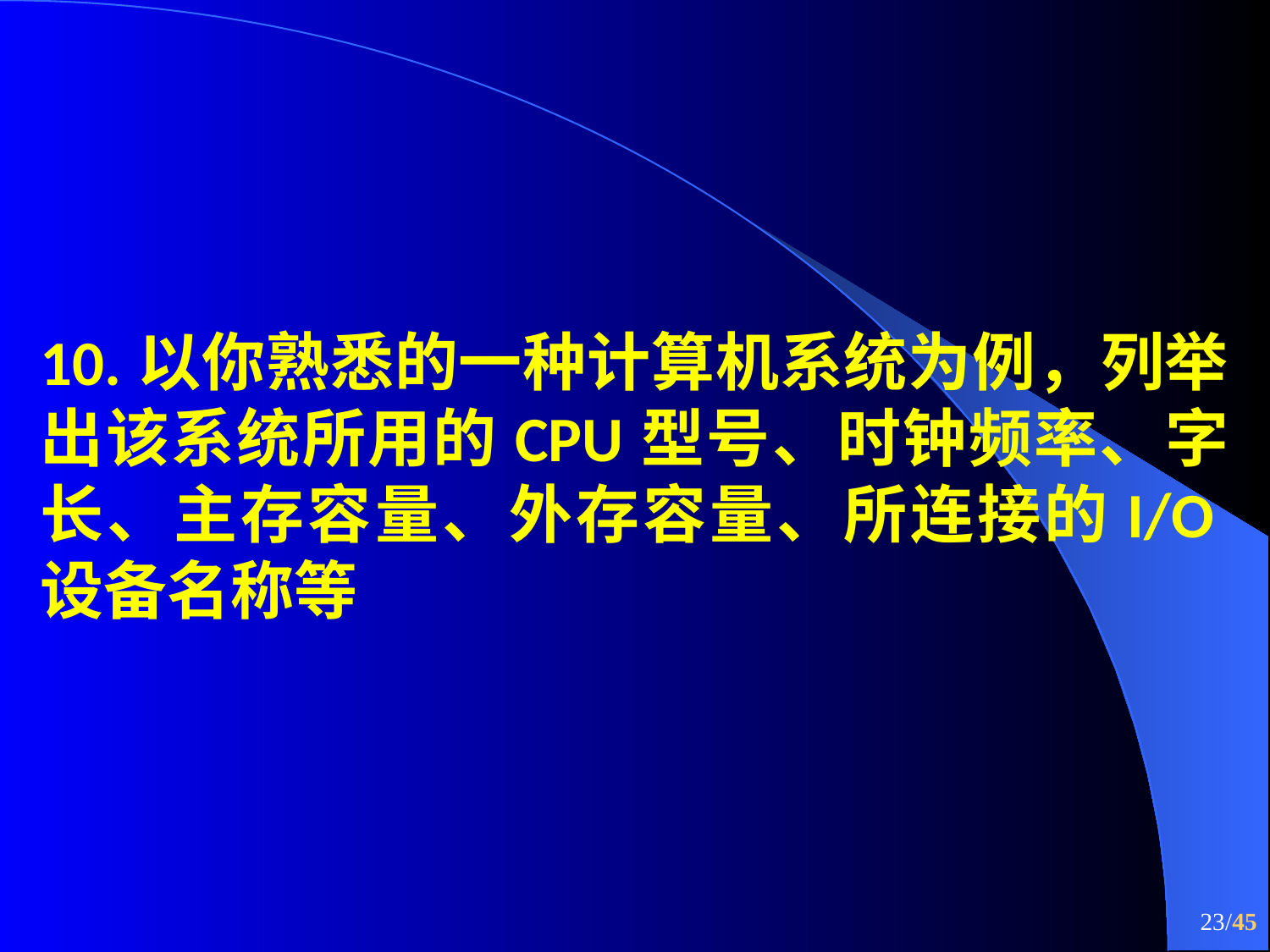

10.以你熟悉的一种计算机系统为例，列举出该系统所用的CPU型号、时钟频率、字长、主存容量、外存容量、所连接的I/O设备名称等
23/45